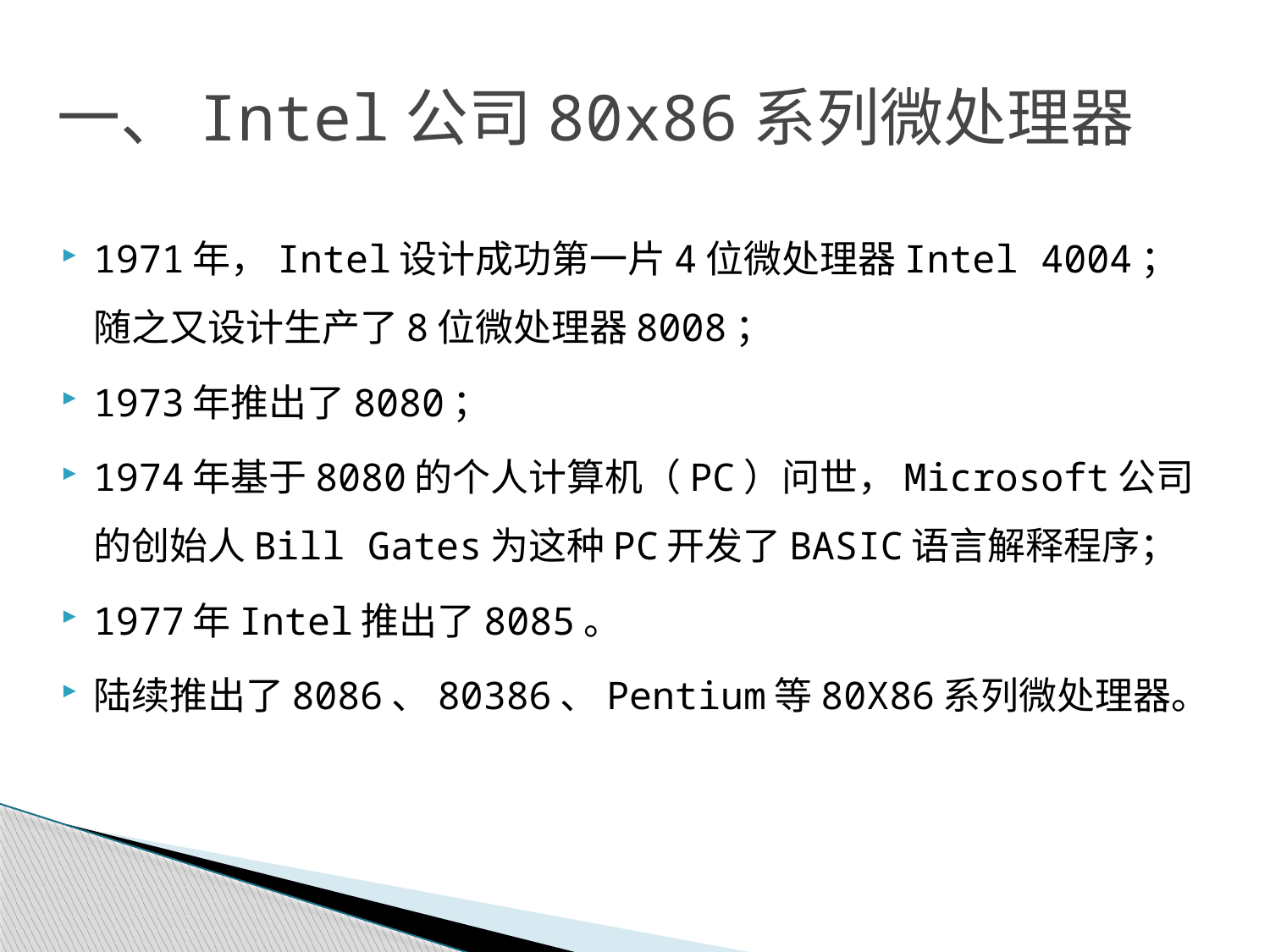

# 一、Intel公司80x86系列微处理器
1971年，Intel设计成功第一片4位微处理器Intel 4004；随之又设计生产了8位微处理器8008；
1973年推出了8080；
1974年基于8080的个人计算机（PC）问世，Microsoft公司的创始人Bill Gates为这种PC开发了BASIC语言解释程序；
1977年Intel推出了8085。
陆续推出了8086、80386、Pentium等80X86系列微处理器。